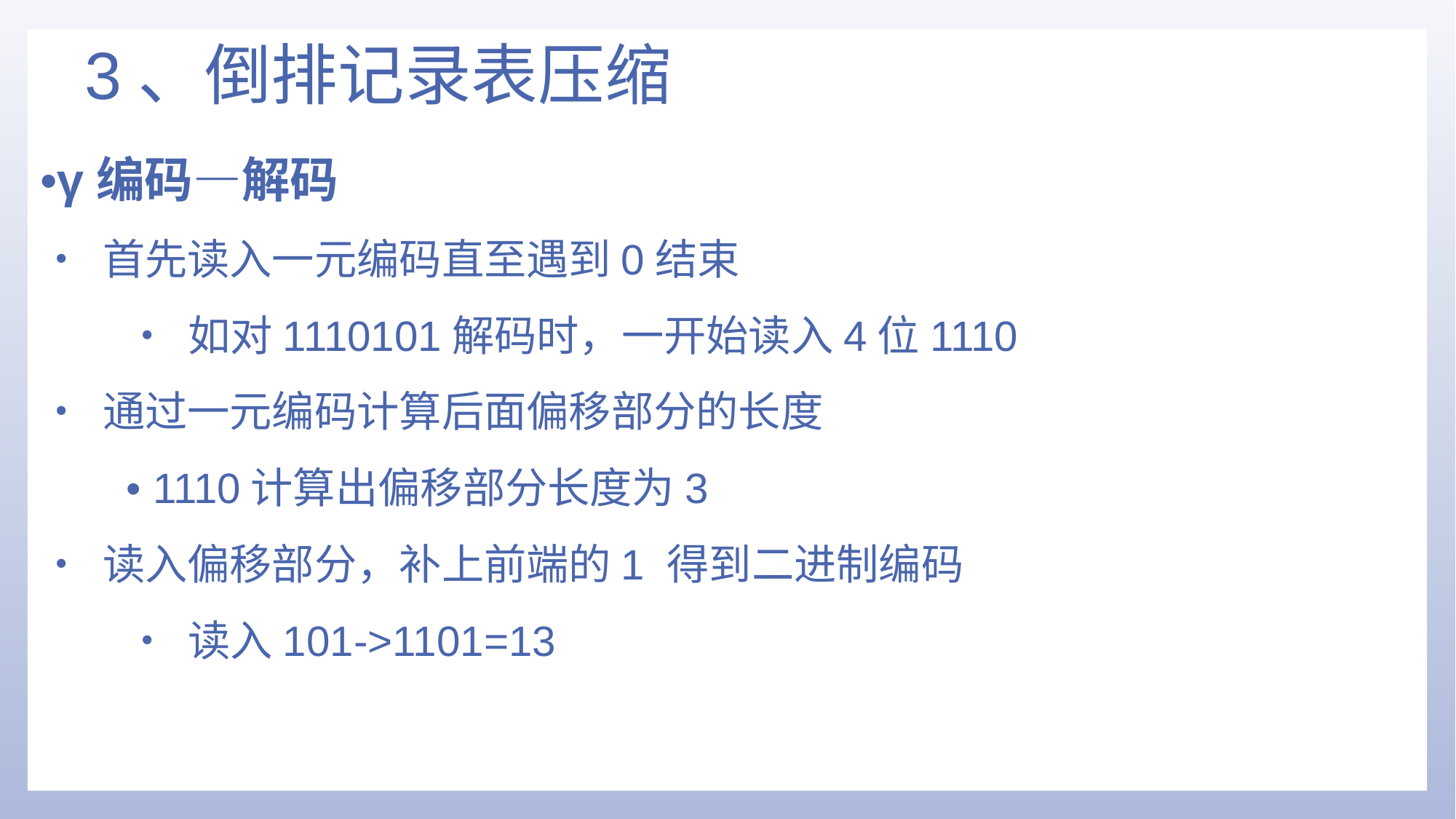

# 3、倒排记录表压缩
•γ编码—解码
• 首先读入一元编码直至遇到0结束
• 如对1110101解码时，一开始读入4位1110
• 通过一元编码计算后面偏移部分的长度
• 1110计算出偏移部分长度为3
• 读入偏移部分，补上前端的1 得到二进制编码
• 读入101->1101=13